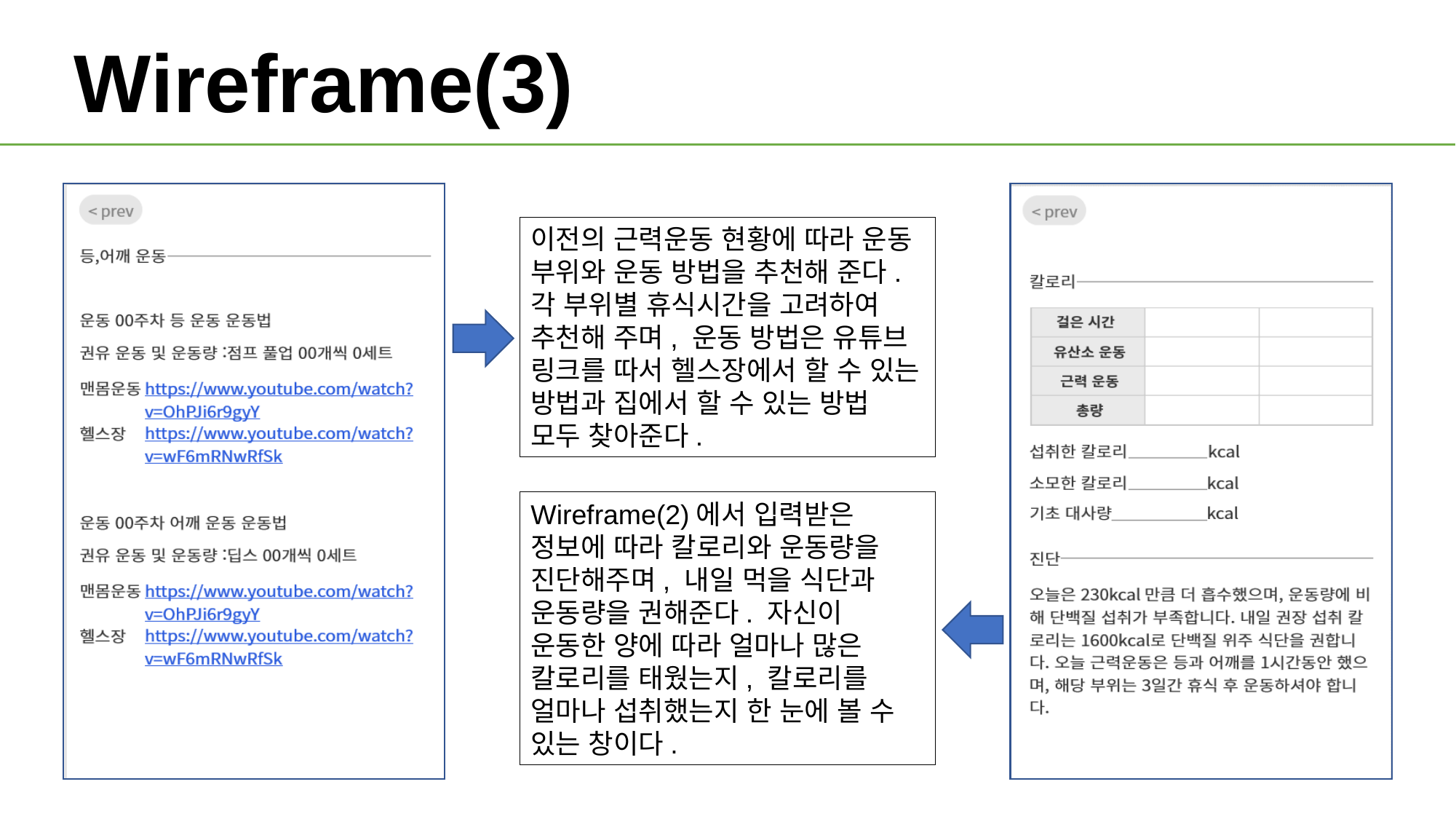

Wireframe(3)

이전의 근력운동 현황에 따라 운동 부위와 운동 방법을 추천해 준다. 각 부위별 휴식시간을 고려하여 추천해 주며, 운동 방법은 유튜브 링크를 따서 헬스장에서 할 수 있는 방법과 집에서 할 수 있는 방법 모두 찾아준다.

Wireframe(2)에서 입력받은 정보에 따라 칼로리와 운동량을 진단해주며, 내일 먹을 식단과 운동량을 권해준다. 자신이 운동한 양에 따라 얼마나 많은 칼로리를 태웠는지, 칼로리를 얼마나 섭취했는지 한 눈에 볼 수 있는 창이다.